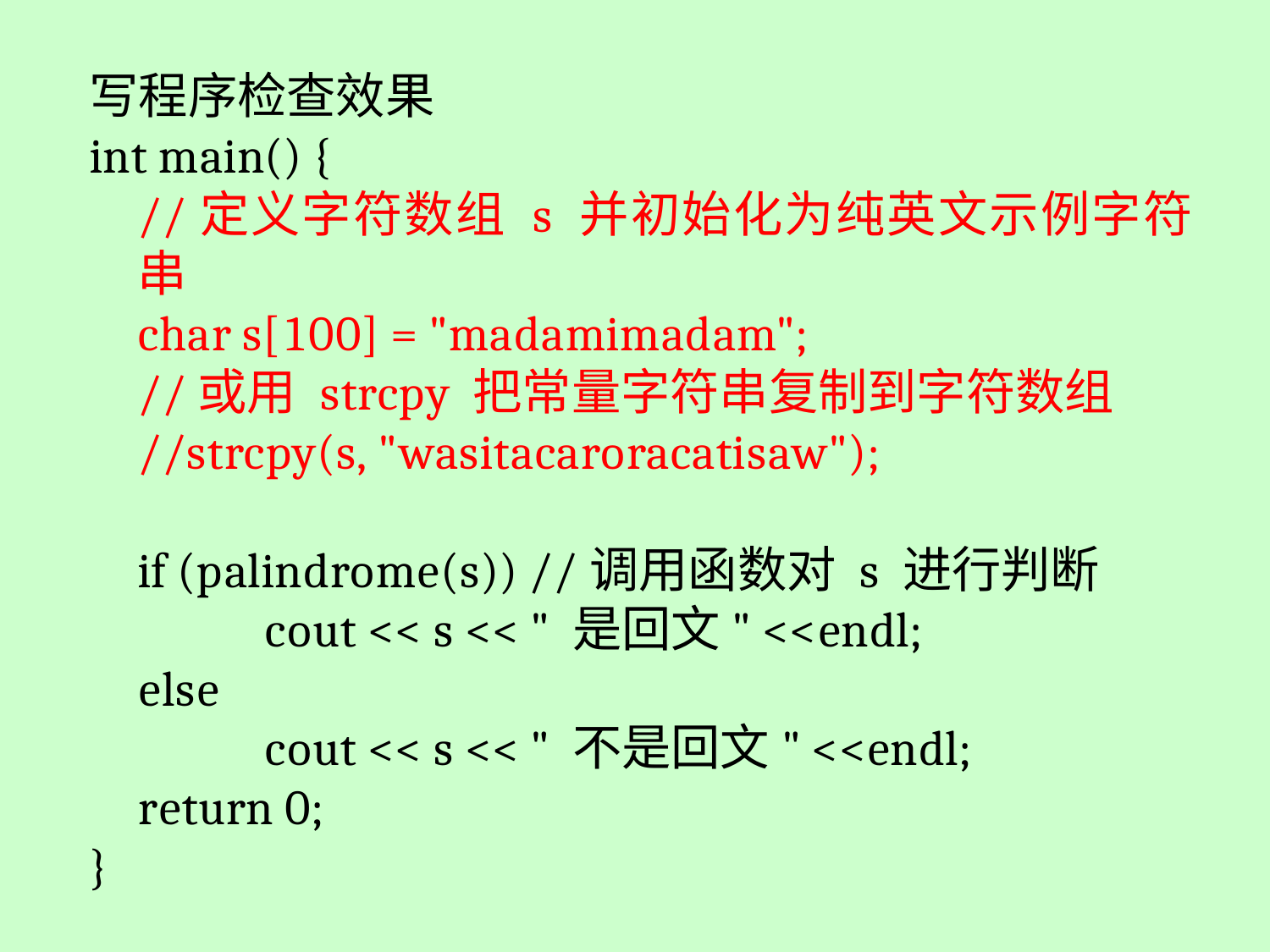

写程序检查效果
int main() {
	//定义字符数组 s 并初始化为纯英文示例字符串
	char s[100] = "madamimadam";
	//或用 strcpy 把常量字符串复制到字符数组
	//strcpy(s, "wasitacaroracatisaw");

	if (palindrome(s)) //调用函数对 s 进行判断
		cout << s << " 是回文" <<endl;
	else
		cout << s << " 不是回文" <<endl;
	return 0;
}